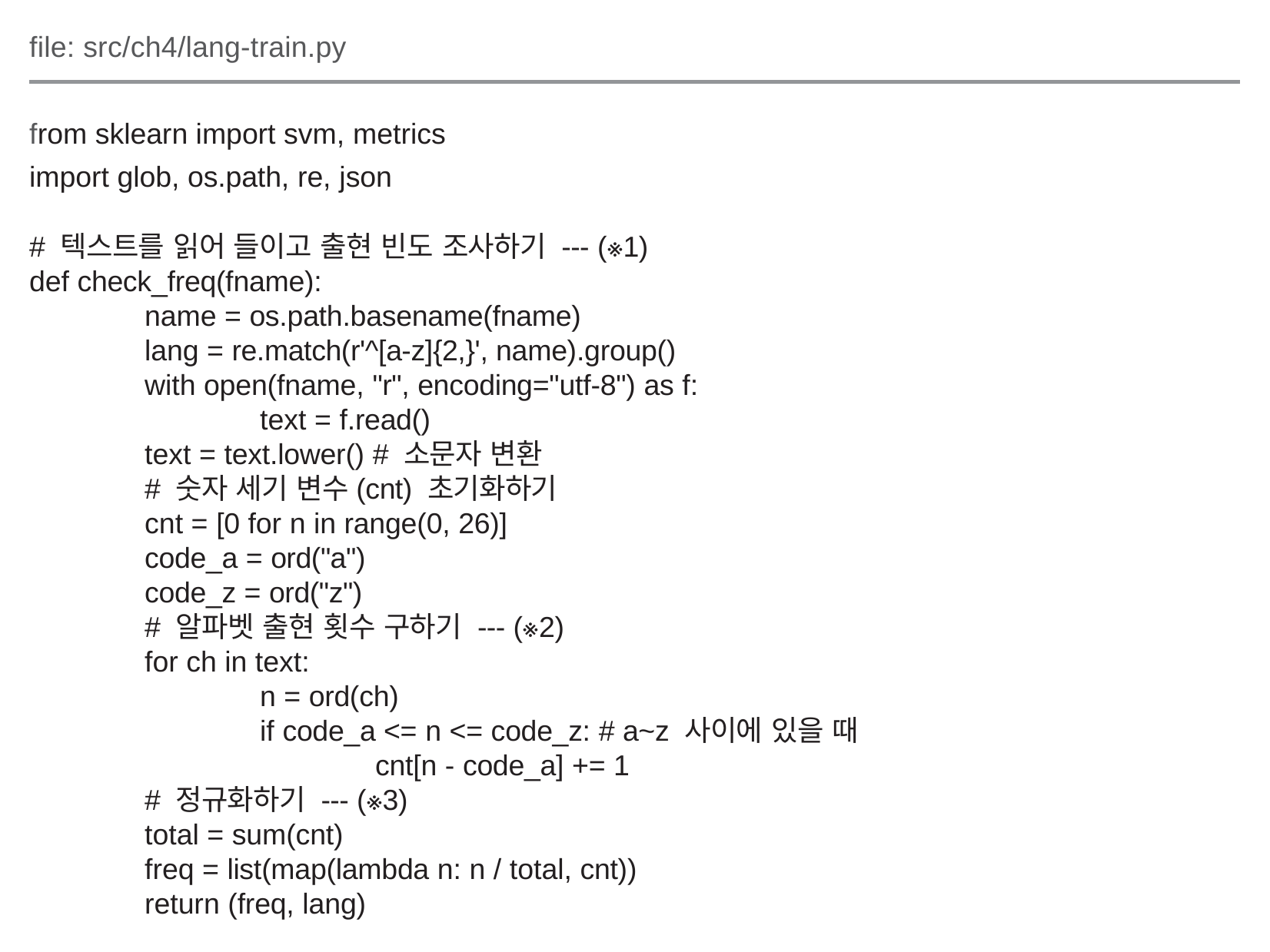

file: src/ch4/lang-train.py

from sklearn import svm, metrics
import glob, os.path, re, json

# 텍스트를 읽어 들이고 출현 빈도 조사하기 --- (※1)
def check_freq(fname):
	name = os.path.basename(fname)
	lang = re.match(r'^[a-z]{2,}', name).group()
	with open(fname, "r", encoding="utf-8") as f:
		text = f.read()
	text = text.lower() # 소문자 변환
	# 숫자 세기 변수(cnt) 초기화하기
	cnt = [0 for n in range(0, 26)]
	code_a = ord("a")
	code_z = ord("z")
	# 알파벳 출현 횟수 구하기 --- (※2)
	for ch in text:
		n = ord(ch)
		if code_a <= n <= code_z: # a~z 사이에 있을 때
			cnt[n - code_a] += 1
	# 정규화하기 --- (※3)
	total = sum(cnt)
	freq = list(map(lambda n: n / total, cnt))
	return (freq, lang)